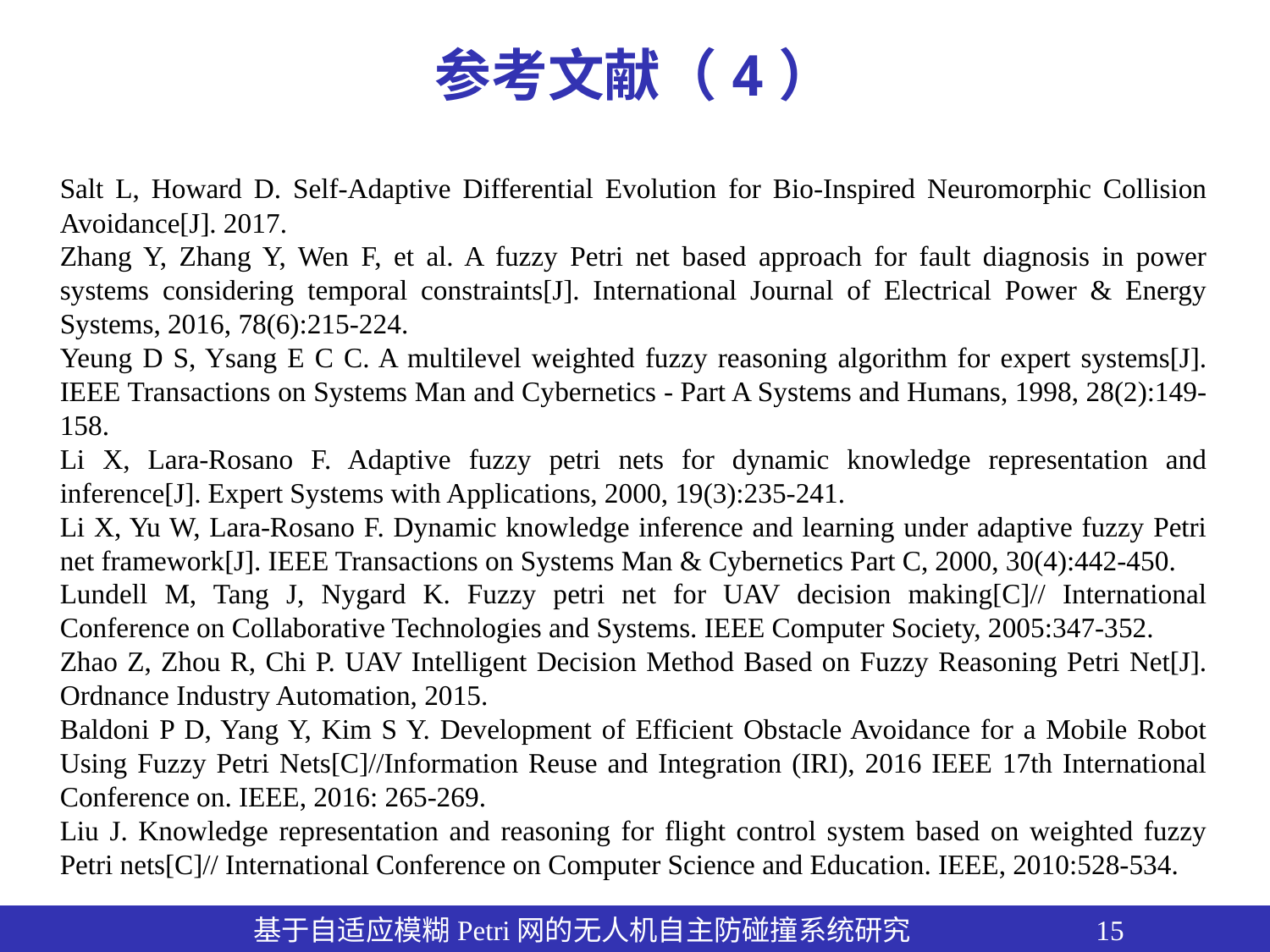

参考文献（4）
Salt L, Howard D. Self-Adaptive Differential Evolution for Bio-Inspired Neuromorphic Collision Avoidance[J]. 2017.
Zhang Y, Zhang Y, Wen F, et al. A fuzzy Petri net based approach for fault diagnosis in power systems considering temporal constraints[J]. International Journal of Electrical Power & Energy Systems, 2016, 78(6):215-224.
Yeung D S, Ysang E C C. A multilevel weighted fuzzy reasoning algorithm for expert systems[J]. IEEE Transactions on Systems Man and Cybernetics - Part A Systems and Humans, 1998, 28(2):149-158.
Li X, Lara-Rosano F. Adaptive fuzzy petri nets for dynamic knowledge representation and inference[J]. Expert Systems with Applications, 2000, 19(3):235-241.
Li X, Yu W, Lara-Rosano F. Dynamic knowledge inference and learning under adaptive fuzzy Petri net framework[J]. IEEE Transactions on Systems Man & Cybernetics Part C, 2000, 30(4):442-450.
Lundell M, Tang J, Nygard K. Fuzzy petri net for UAV decision making[C]// International Conference on Collaborative Technologies and Systems. IEEE Computer Society, 2005:347-352.
Zhao Z, Zhou R, Chi P. UAV Intelligent Decision Method Based on Fuzzy Reasoning Petri Net[J]. Ordnance Industry Automation, 2015.
Baldoni P D, Yang Y, Kim S Y. Development of Efficient Obstacle Avoidance for a Mobile Robot Using Fuzzy Petri Nets[C]//Information Reuse and Integration (IRI), 2016 IEEE 17th International Conference on. IEEE, 2016: 265-269.
Liu J. Knowledge representation and reasoning for flight control system based on weighted fuzzy Petri nets[C]// International Conference on Computer Science and Education. IEEE, 2010:528-534.

                                     基于自适应模糊Petri网的无人机自主防碰撞系统研究                            15